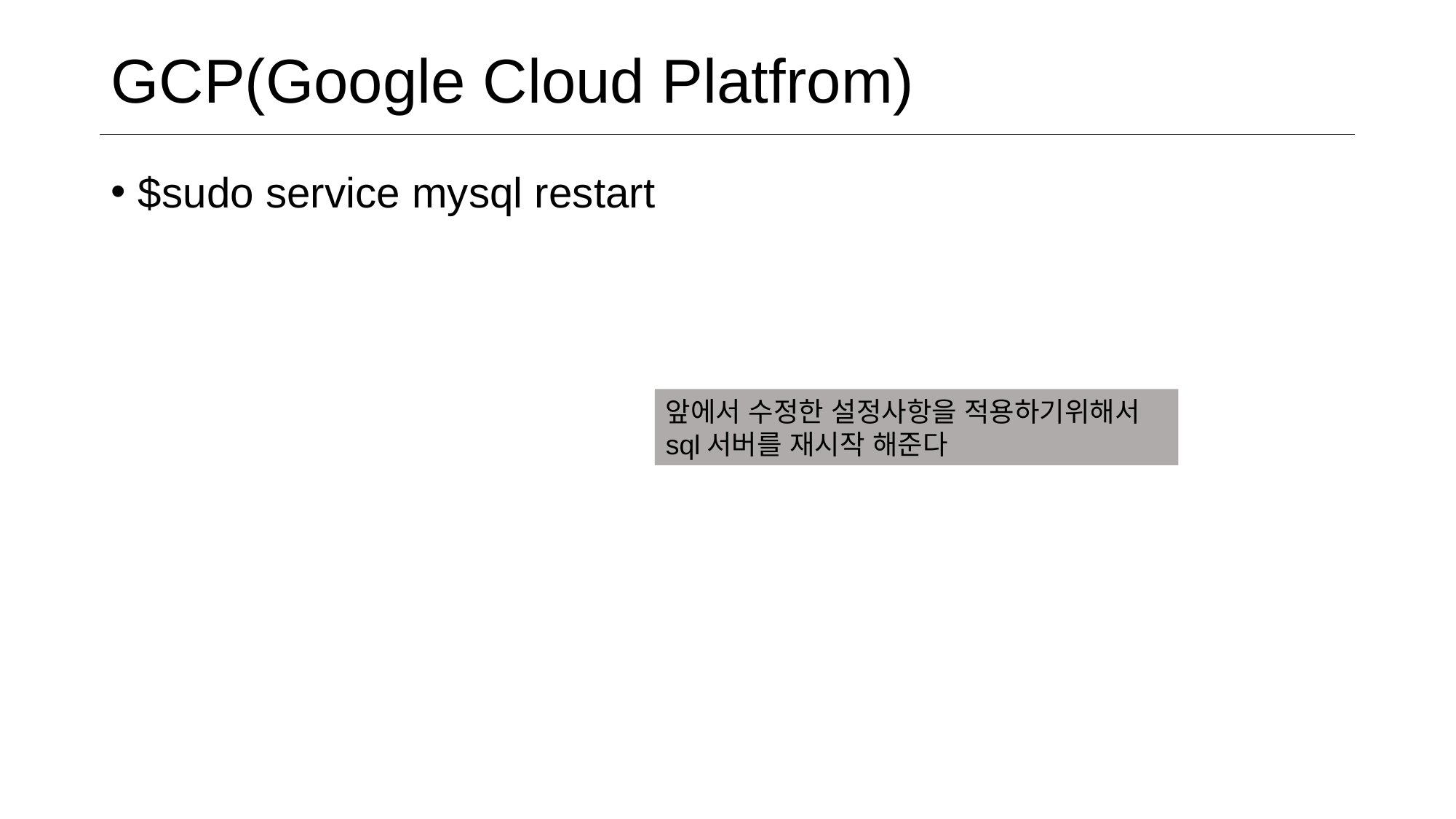

# GCP(Google Cloud Platfrom)
$sudo service mysql restart
앞에서 수정한 설정사항을 적용하기위해서 sql서버를 재시작 해준다